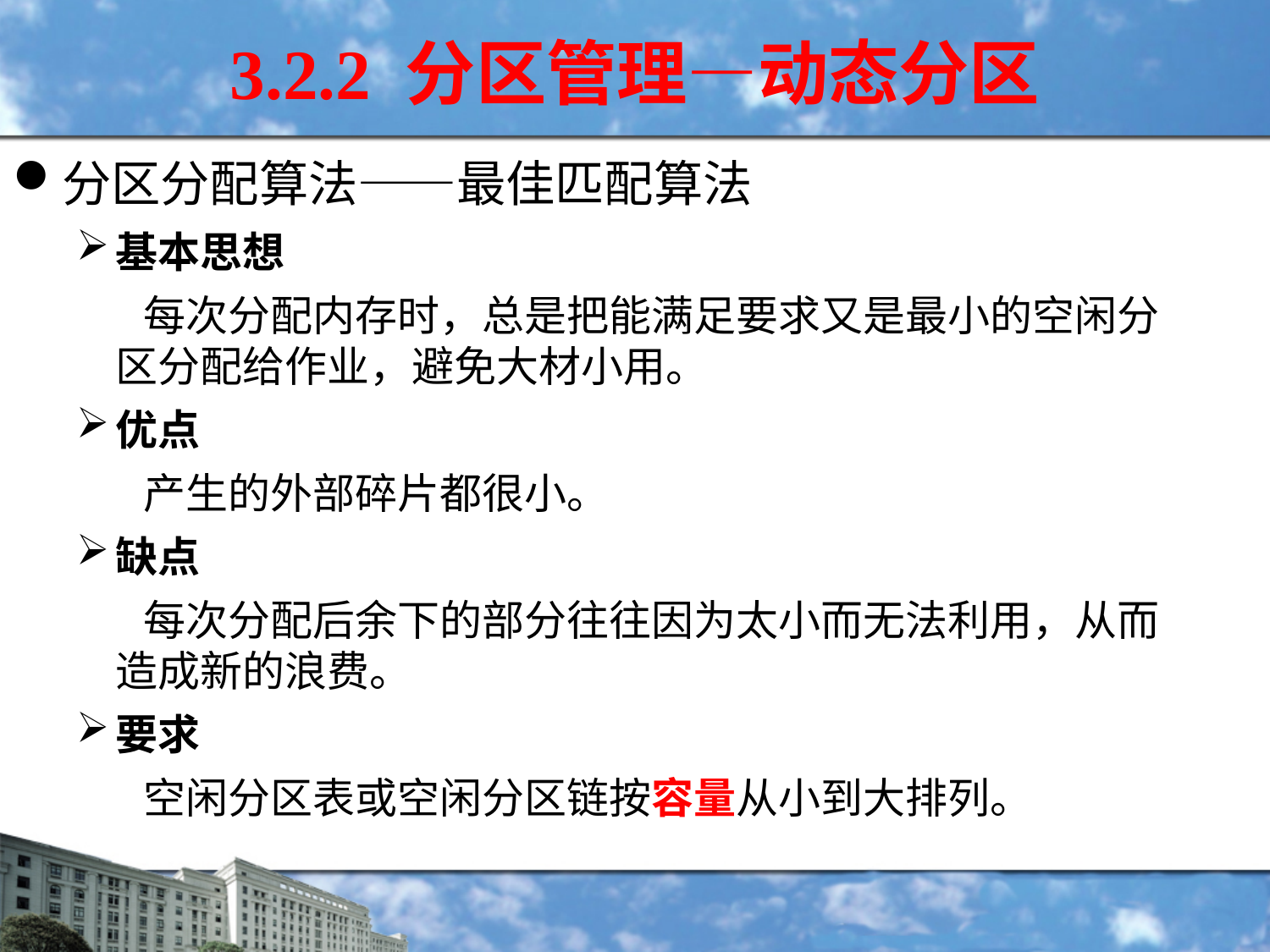

3.2.2 分区管理—动态分区
分区分配算法——最佳匹配算法
基本思想
      每次分配内存时，总是把能满足要求又是最小的空闲分区分配给作业，避免大材小用。
优点
      产生的外部碎片都很小。
缺点
      每次分配后余下的部分往往因为太小而无法利用，从而造成新的浪费。
要求
      空闲分区表或空闲分区链按容量从小到大排列。